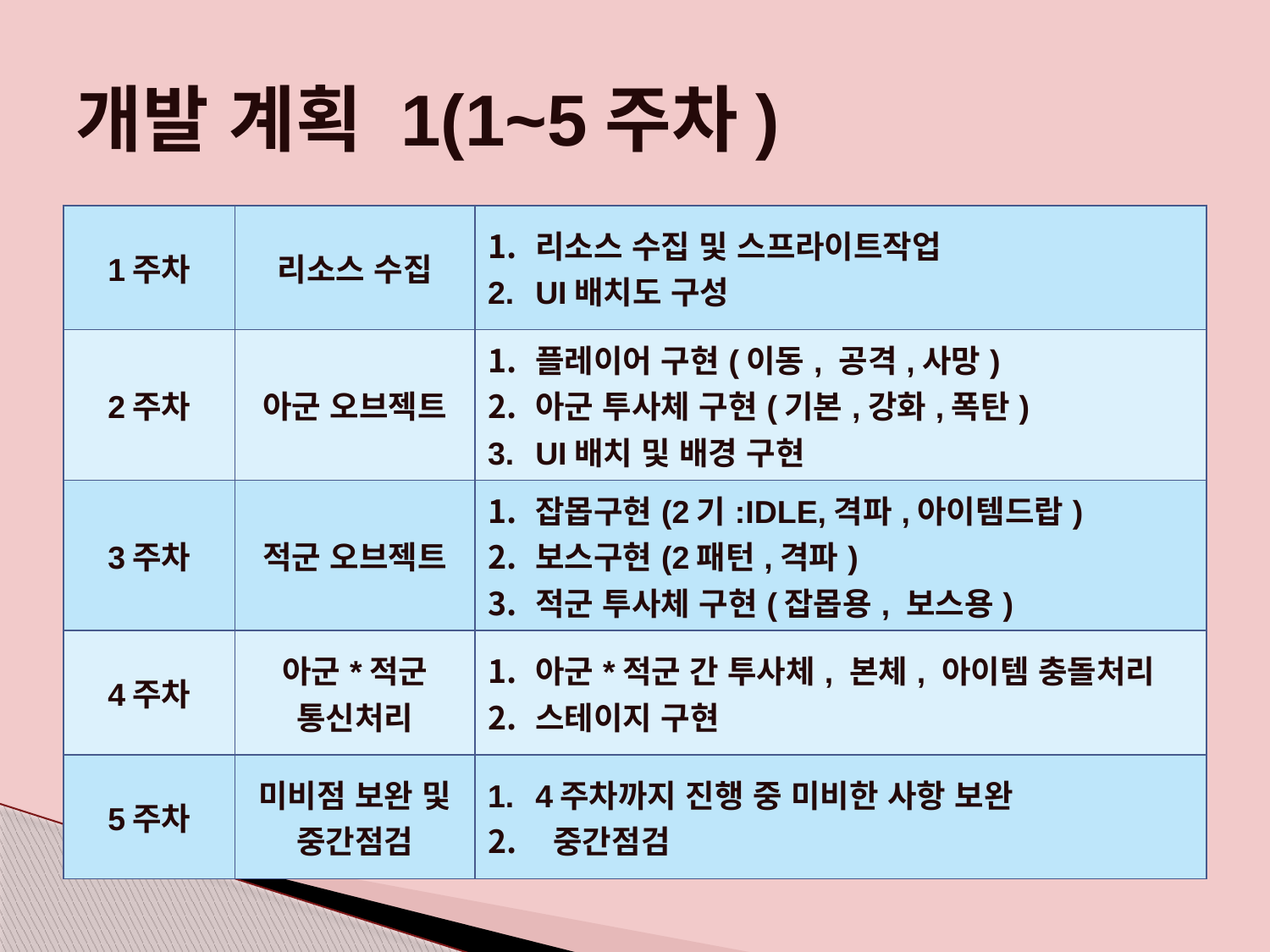

# 개발 계획 1(1~5주차)
| 1주차 | 리소스 수집 | 리소스 수집 및 스프라이트작업 UI배치도 구성 |
| --- | --- | --- |
| 2주차 | 아군 오브젝트 | 플레이어 구현(이동, 공격,사망) 아군 투사체 구현(기본,강화,폭탄) UI배치 및 배경 구현 |
| 3주차 | 적군 오브젝트 | 잡몹구현(2기:IDLE,격파,아이템드랍) 보스구현(2패턴,격파) 적군 투사체 구현(잡몹용, 보스용) |
| 4주차 | 아군\*적군 통신처리 | 아군\*적군 간 투사체, 본체, 아이템 충돌처리 스테이지 구현 |
| 5주차 | 미비점 보완 및 중간점검 | 4주차까지 진행 중 미비한 사항 보완 중간점검 |